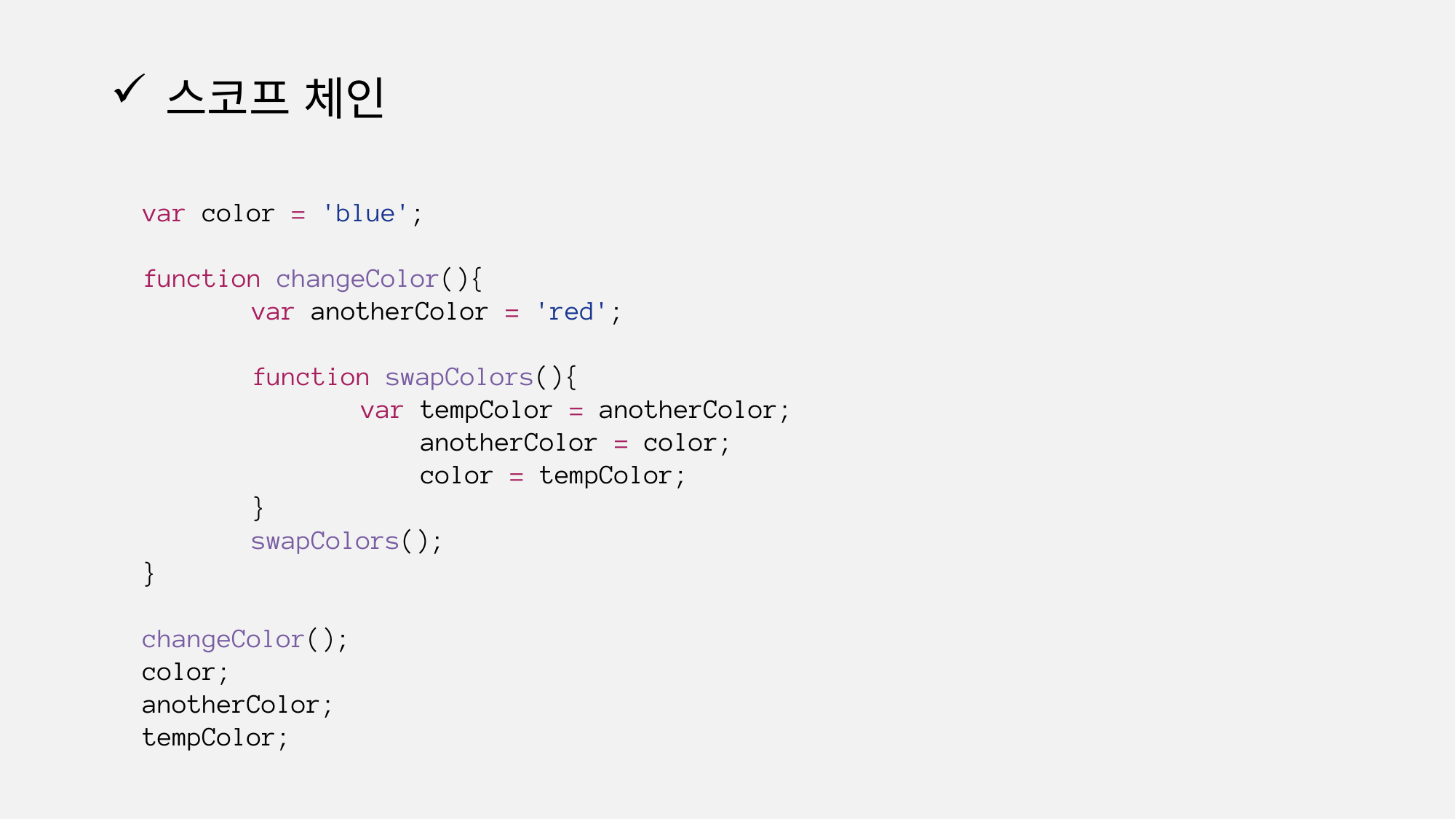

# 스코프 체인
var color = 'blue';

function changeColor(){
	var anotherColor = 'red';

	function swapColors(){
		var tempColor = anotherColor;
		    anotherColor = color;
		    color = tempColor;
	}
	swapColors();
}

changeColor();
color;
anotherColor;
tempColor;